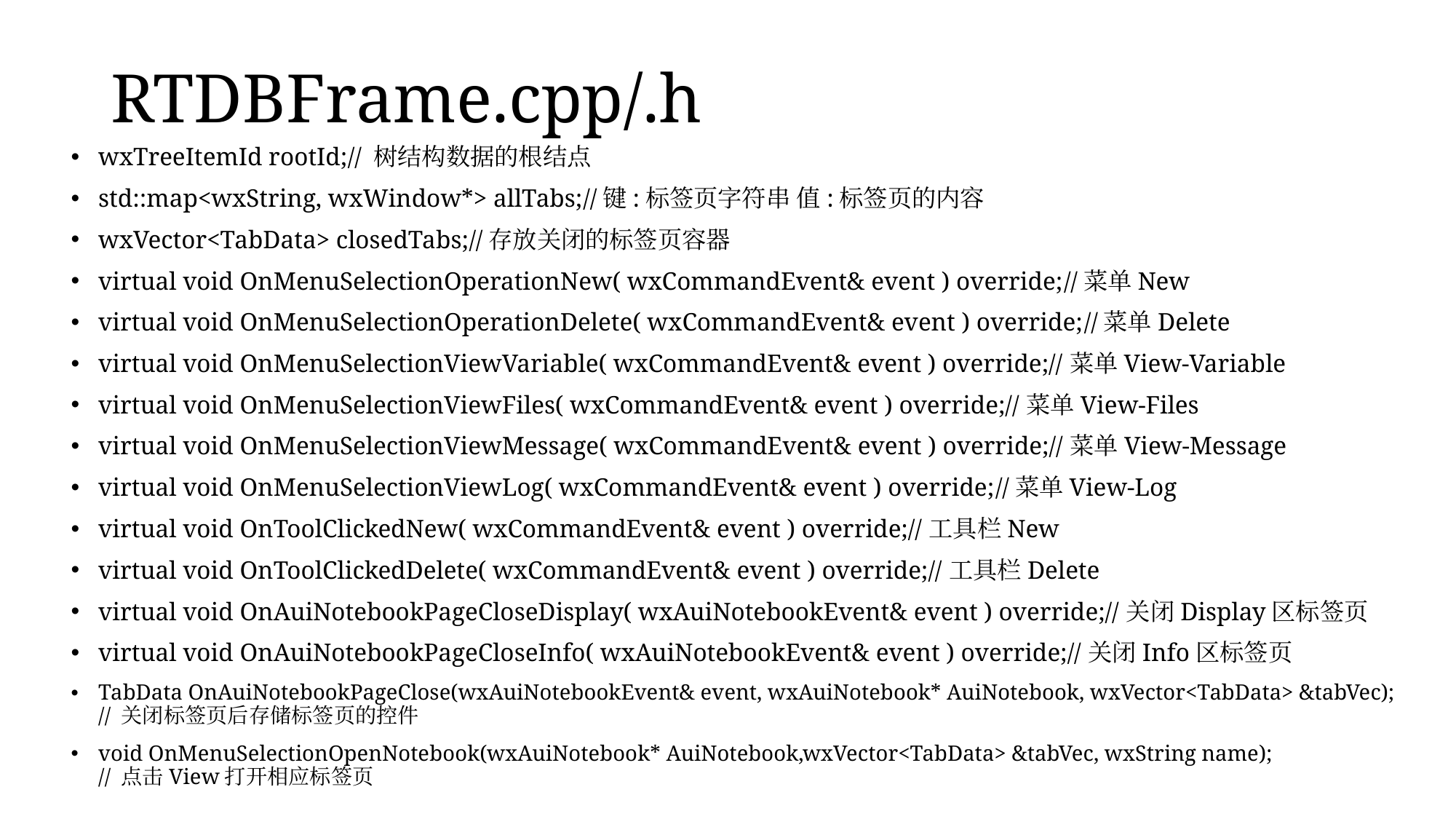

# RTDBFrame.cpp/.h
wxTreeItemId rootId;// 树结构数据的根结点
std::map<wxString, wxWindow*> allTabs;//键:标签页字符串 值:标签页的内容
wxVector<TabData> closedTabs;//存放关闭的标签页容器
virtual void OnMenuSelectionOperationNew( wxCommandEvent& event ) override;//菜单New
virtual void OnMenuSelectionOperationDelete( wxCommandEvent& event ) override;//菜单Delete
virtual void OnMenuSelectionViewVariable( wxCommandEvent& event ) override;//菜单View-Variable
virtual void OnMenuSelectionViewFiles( wxCommandEvent& event ) override;//菜单View-Files
virtual void OnMenuSelectionViewMessage( wxCommandEvent& event ) override;//菜单View-Message
virtual void OnMenuSelectionViewLog( wxCommandEvent& event ) override;//菜单View-Log
virtual void OnToolClickedNew( wxCommandEvent& event ) override;//工具栏New
virtual void OnToolClickedDelete( wxCommandEvent& event ) override;//工具栏Delete
virtual void OnAuiNotebookPageCloseDisplay( wxAuiNotebookEvent& event ) override;//关闭Display区标签页
virtual void OnAuiNotebookPageCloseInfo( wxAuiNotebookEvent& event ) override;//关闭Info区标签页
TabData OnAuiNotebookPageClose(wxAuiNotebookEvent& event, wxAuiNotebook* AuiNotebook, wxVector<TabData> &tabVec);
// 关闭标签页后存储标签页的控件
void OnMenuSelectionOpenNotebook(wxAuiNotebook* AuiNotebook,wxVector<TabData> &tabVec, wxString name);
// 点击View打开相应标签页